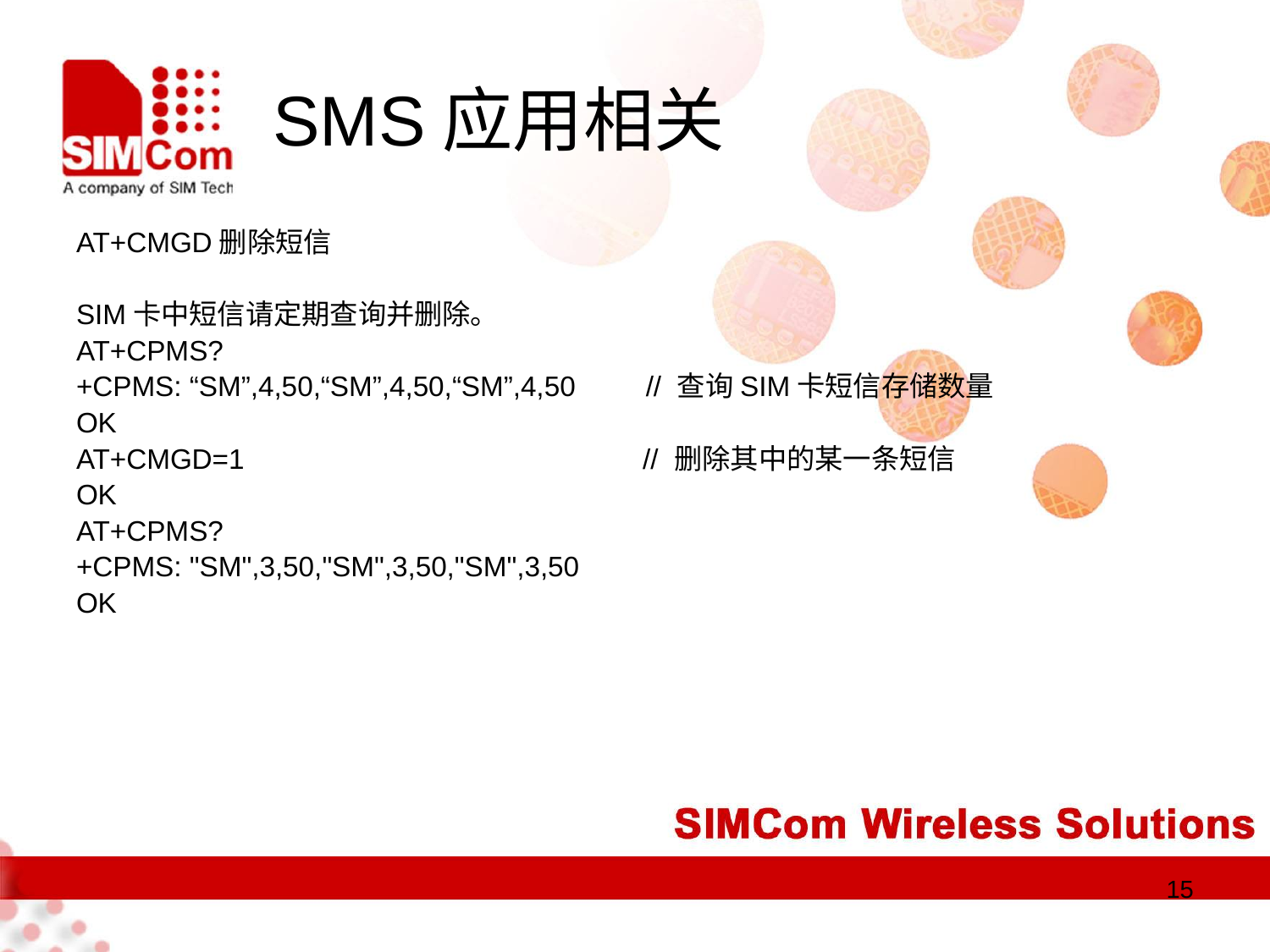

# SMS应用相关
AT+CMGD删除短信

SIM卡中短信请定期查询并删除。
AT+CPMS?
+CPMS: “SM”,4,50,“SM”,4,50,“SM”,4,50         // 查询SIM卡短信存储数量
OK
AT+CMGD=1                                                   // 删除其中的某一条短信
OK
AT+CPMS?
+CPMS: "SM",3,50,"SM",3,50,"SM",3,50
OK

15